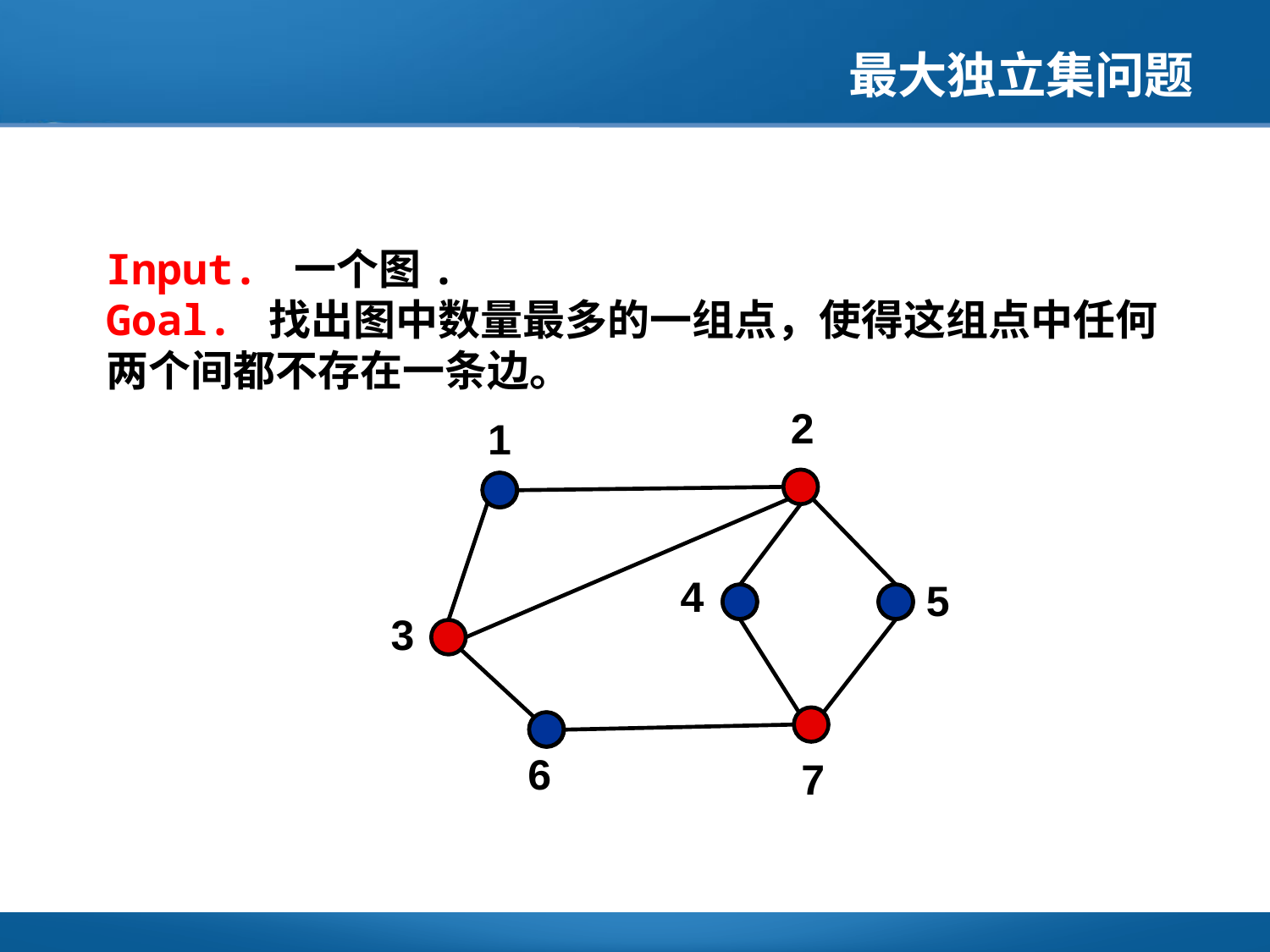

# 最大独立集问题
Input. 一个图.
Goal. 找出图中数量最多的一组点，使得这组点中任何两个间都不存在一条边。
2
1

1
4
5
4
5
3

6
6
7